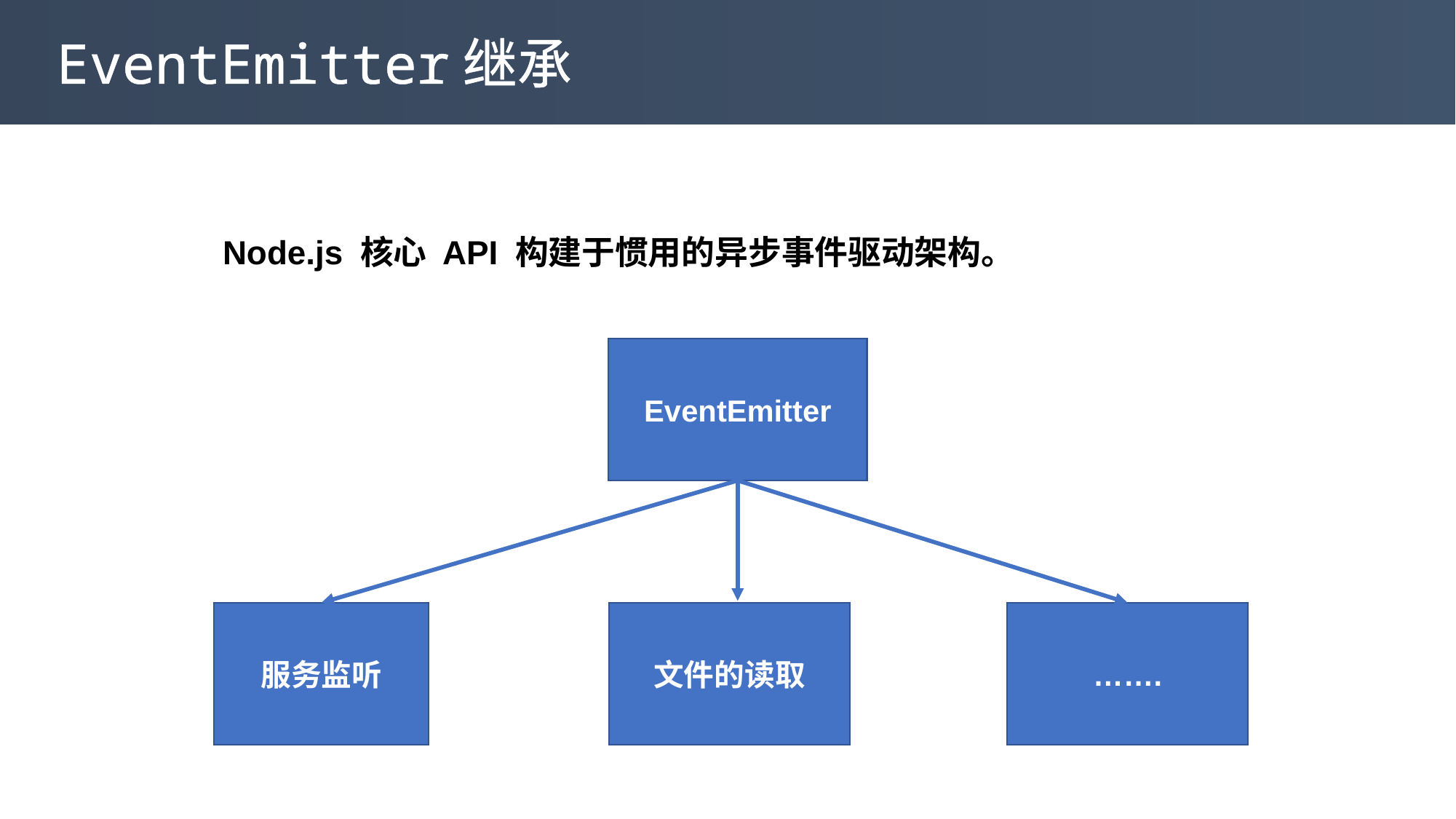

EventEmitter继承
Node.js 核心 API 构建于惯用的异步事件驱动架构。
EventEmitter
…….
服务监听
文件的读取